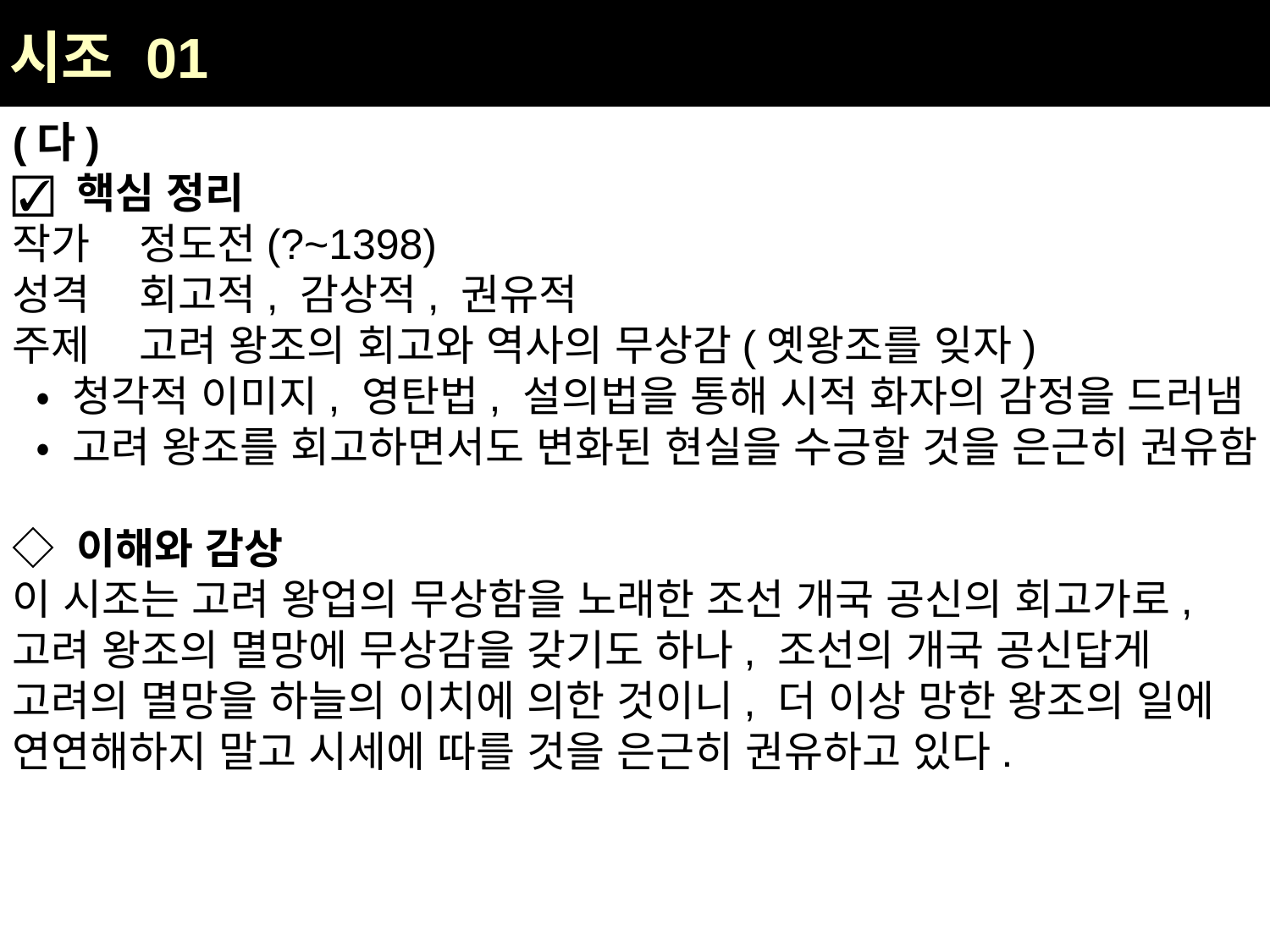

| 시조 01 |
| --- |
(다)
☑ 핵심 정리
작가	정도전(?~1398)
성격	회고적, 감상적, 권유적
주제	고려 왕조의 회고와 역사의 무상감(옛왕조를 잊자)
  • 청각적 이미지, 영탄법, 설의법을 통해 시적 화자의 감정을 드러냄
  • 고려 왕조를 회고하면서도 변화된 현실을 수긍할 것을 은근히 권유함

◇ 이해와 감상
이 시조는 고려 왕업의 무상함을 노래한 조선 개국 공신의 회고가로, 고려 왕조의 멸망에 무상감을 갖기도 하나, 조선의 개국 공신답게 고려의 멸망을 하늘의 이치에 의한 것이니, 더 이상 망한 왕조의 일에 연연해하지 말고 시세에 따를 것을 은근히 권유하고 있다.